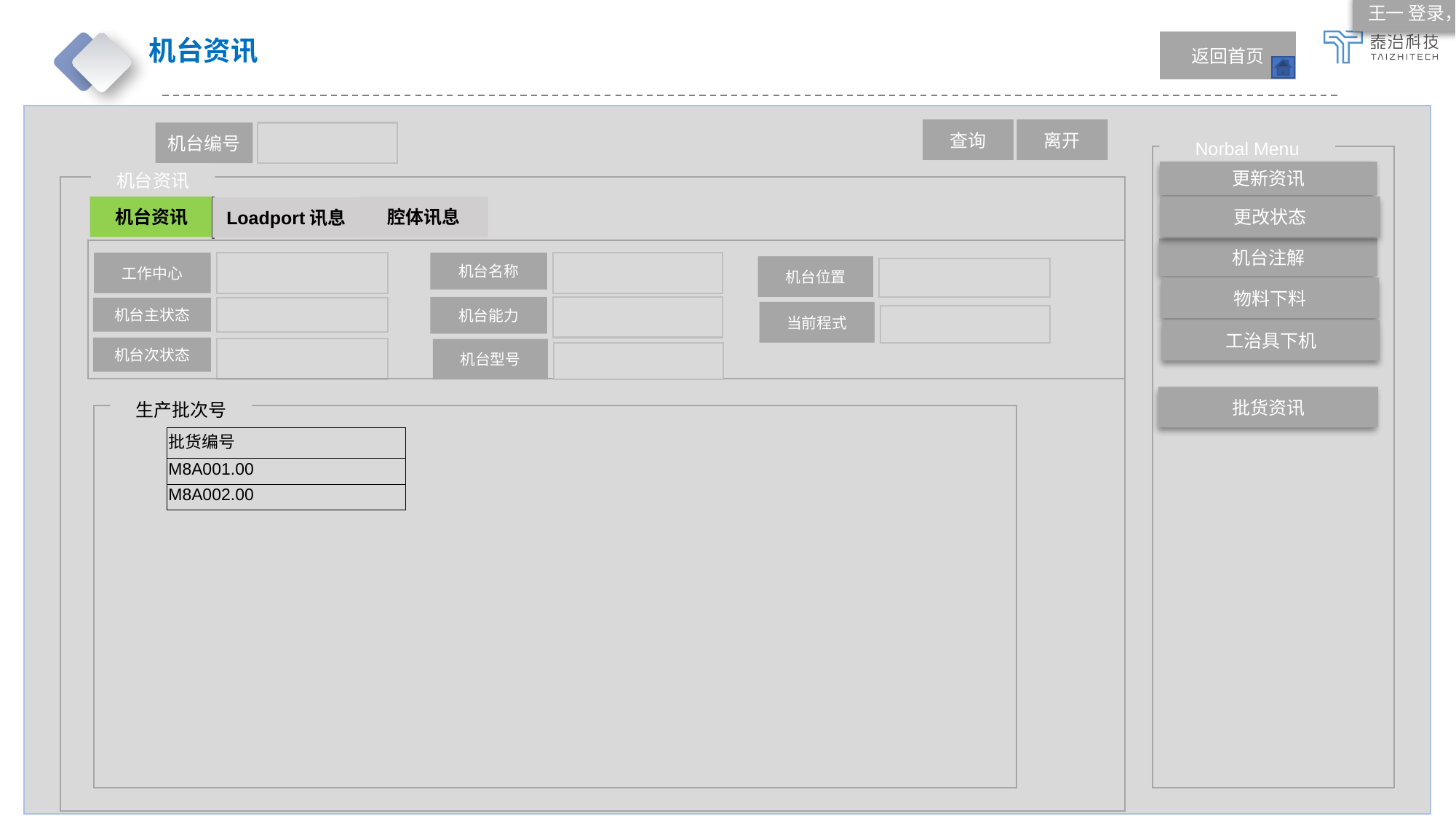

王一 登录，其他用户使用 请重新登录账号
# 机台资讯
返回首页

查询
离开
机台编号

Norbal Menu

更新资讯
机台资讯

机台资讯
腔体讯息
更改状态
Loadport讯息
机台注解

机台名称

工作中心

机台位置

物料下料
机台能力

机台主状态

当前程式

工治具下机
机台次状态

机台型号

批货资讯
生产批次号

| 批货编号 |
| --- |
| M8A001.00 |
| M8A002.00 |